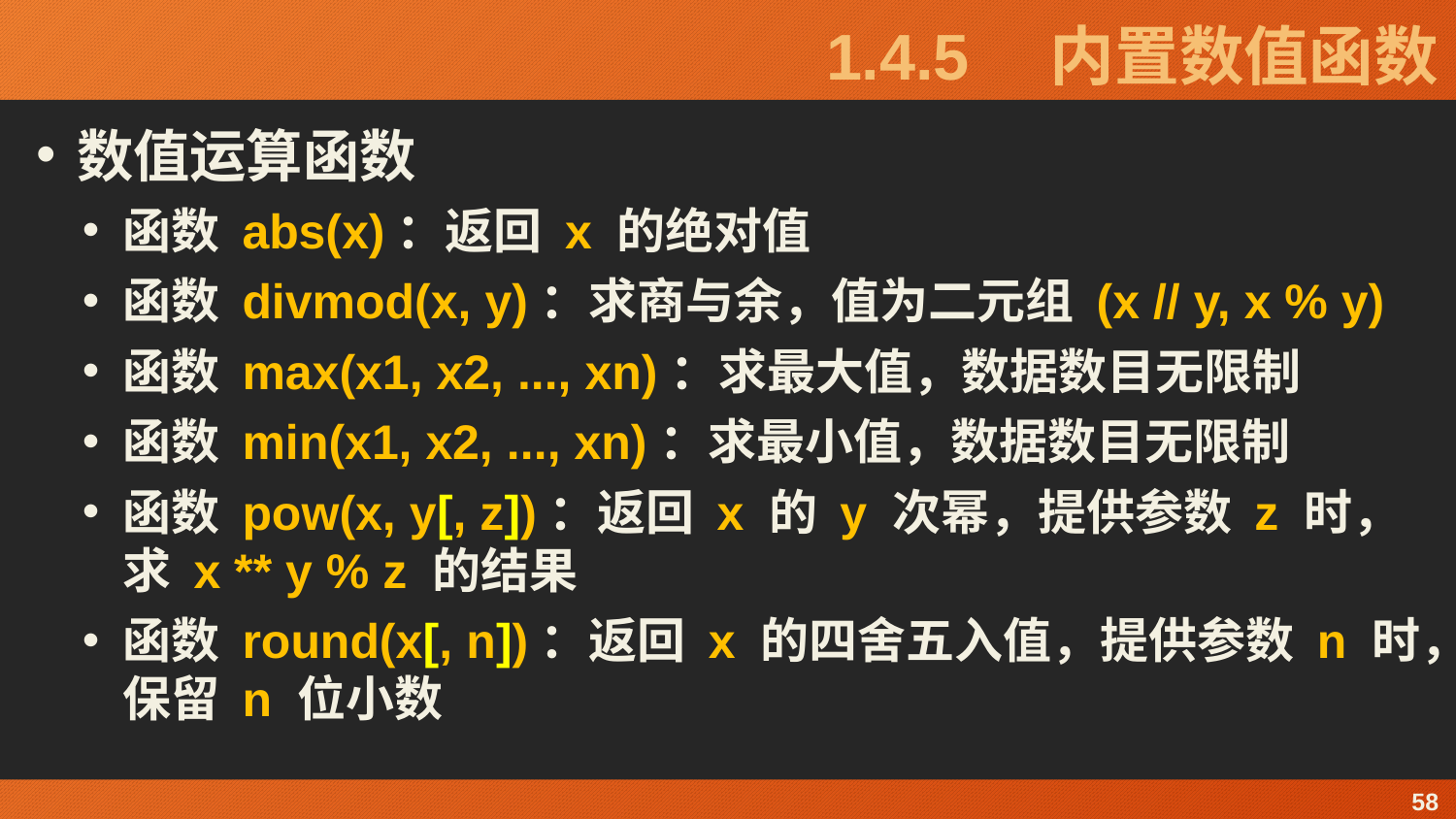

# 1.4.5　内置数值函数
数值运算函数
函数 abs(x)：返回 x 的绝对值
函数 divmod(x, y)：求商与余，值为二元组 (x // y, x % y)
函数 max(x1, x2, ..., xn)：求最大值，数据数目无限制
函数 min(x1, x2, ..., xn)：求最小值，数据数目无限制
函数 pow(x, y[, z])：返回 x 的 y 次幂，提供参数 z 时，求 x ** y % z 的结果
函数 round(x[, n])：返回 x 的四舍五入值，提供参数 n 时，保留 n 位小数
58